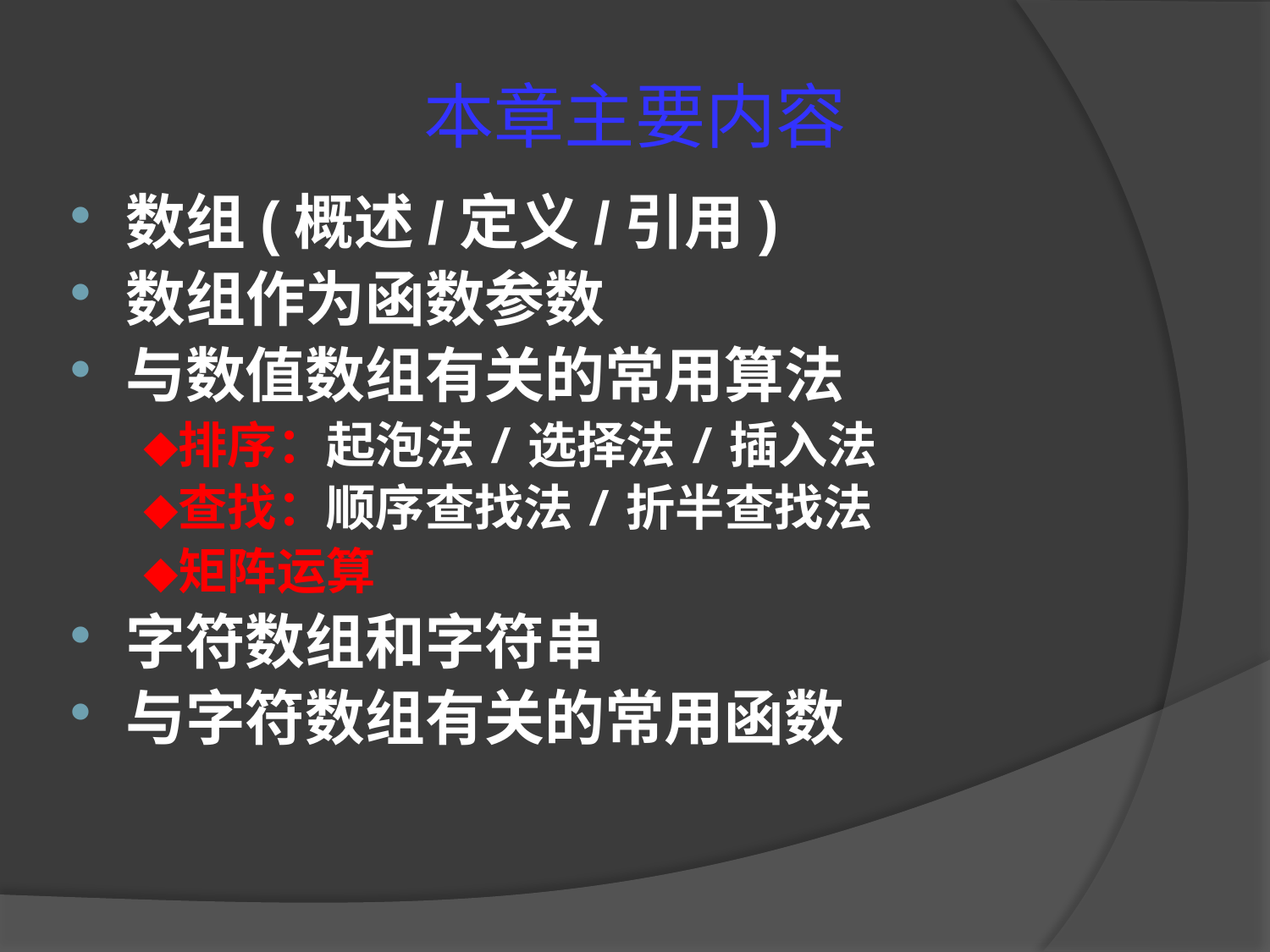

# 本章主要内容
数组(概述/定义/引用)
数组作为函数参数
与数值数组有关的常用算法
　　◆排序：起泡法/选择法/插入法
　　◆查找：顺序查找法/折半查找法
　　◆矩阵运算
字符数组和字符串
与字符数组有关的常用函数